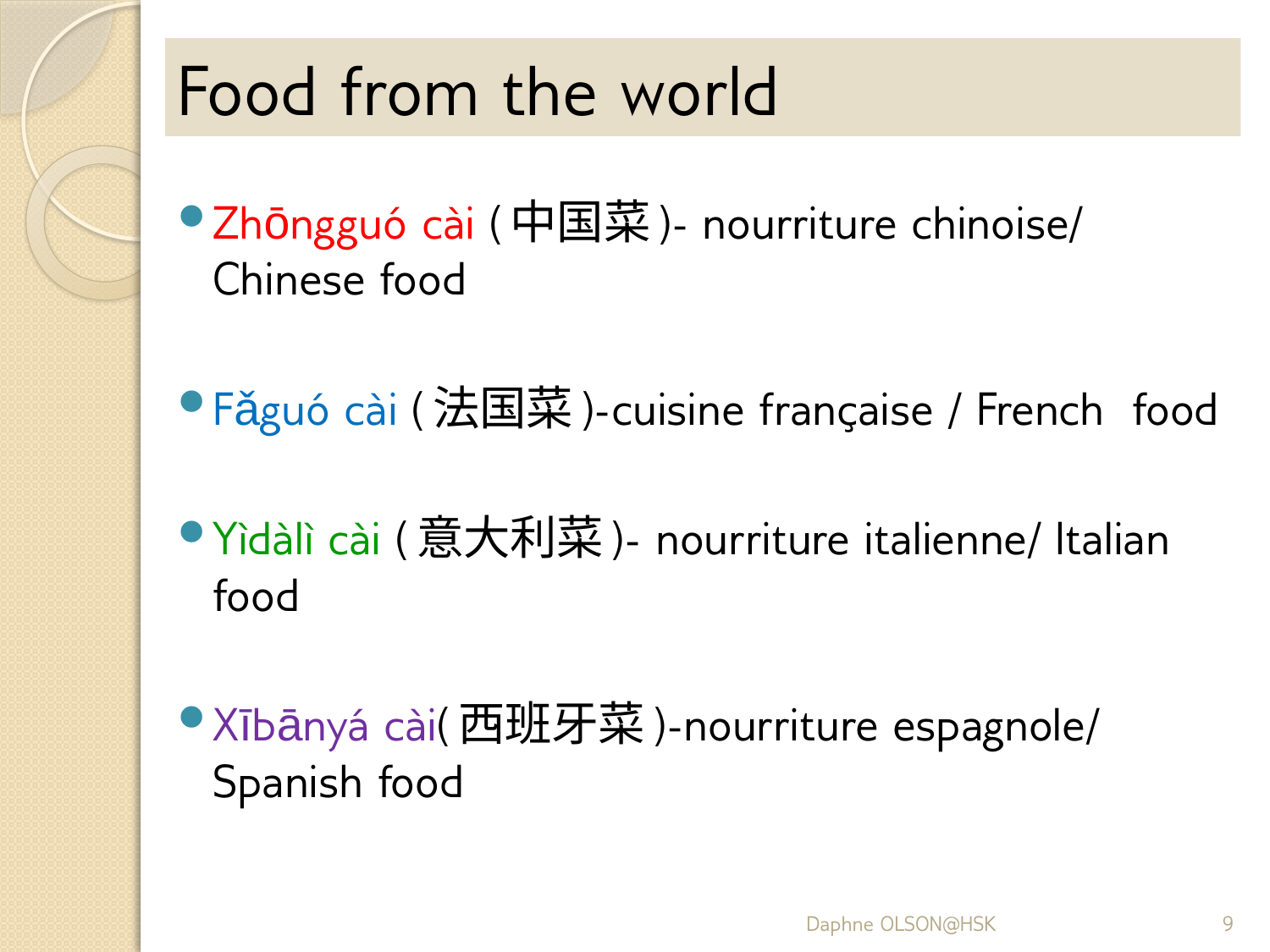

# Food from the world
Zhōngguó cài (中国菜)- nourriture chinoise/ Chinese food

Fǎguó cài (法国菜)-cuisine française / French  food

Yìdàlì cài (意大利菜)- nourriture italienne/ Italian food

Xībānyá cài(西班牙菜)-nourriture espagnole/ Spanish food
Daphne OLSON@HSK
9